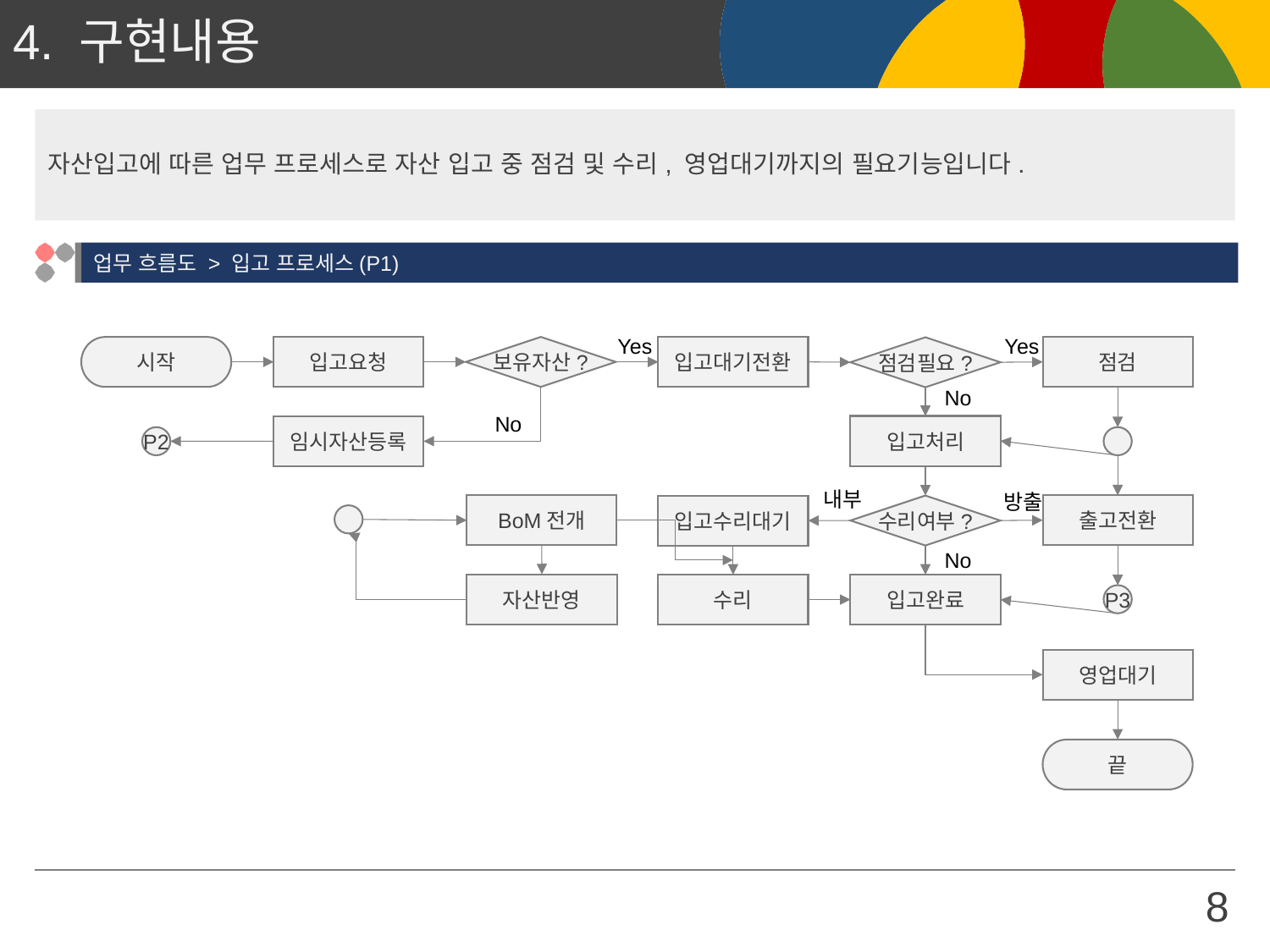

# 4. 구현내용
자산입고에 따른 업무 프로세스로 자산 입고 중 점검 및 수리, 영업대기까지의 필요기능입니다.

업무 흐름도 > 입고 프로세스(P1)
Yes
Yes
시작
입고요청
보유자산?
입고대기전환
점검
점검필요?
No
No
입고처리
임시자산등록
P2

내부
방출
BoM전개
출고전환
수리여부?
입고수리대기

No
자산반영
수리
입고완료
P3
영업대기
끝